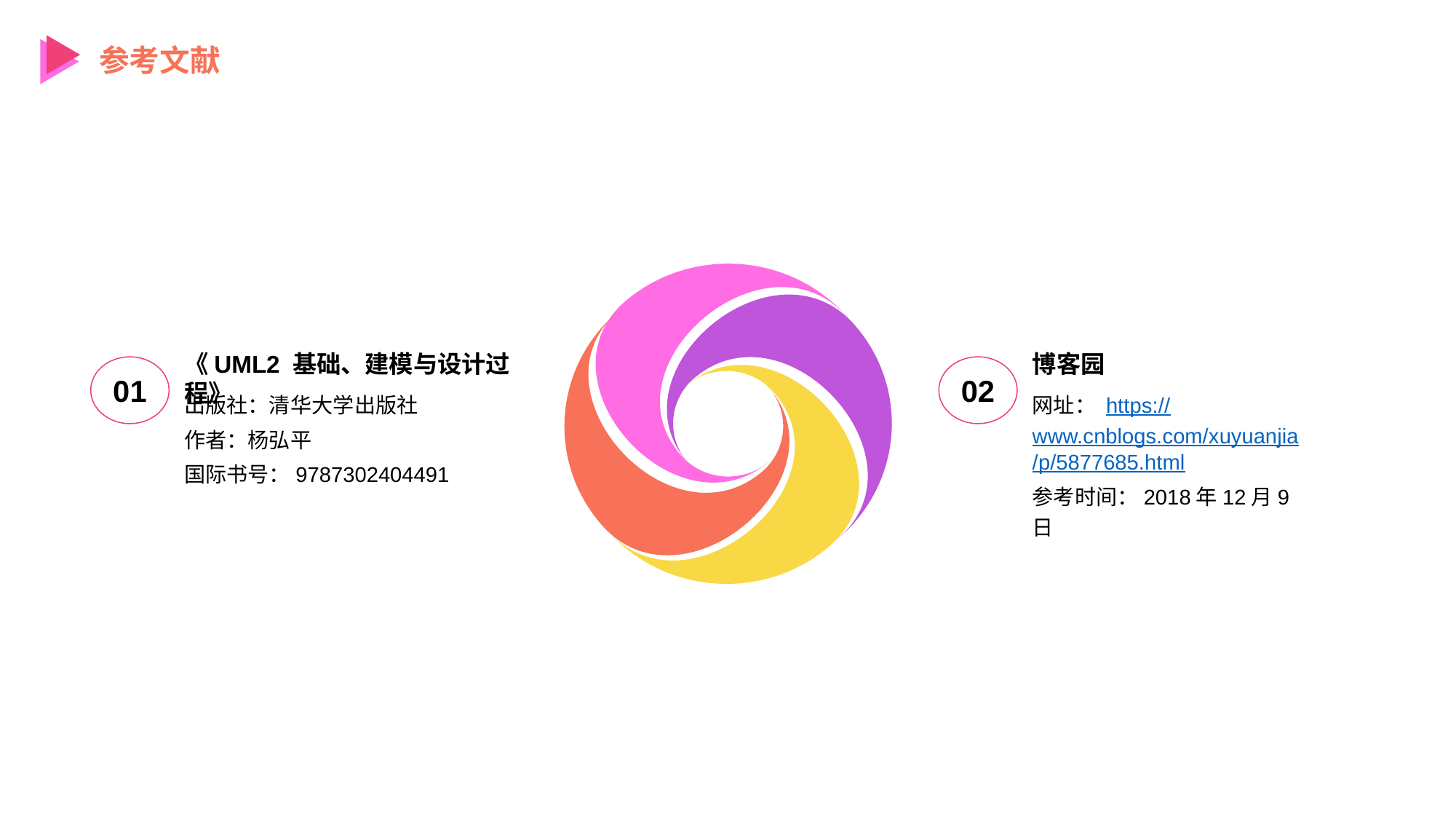

参考文献

《UML2 基础、建模与设计过程》
博客园
01
02
出版社：清华大学出版社
作者：杨弘平
国际书号：9787302404491

网址： https://www.cnblogs.com/xuyuanjia/p/5877685.html
参考时间：2018年12月9日